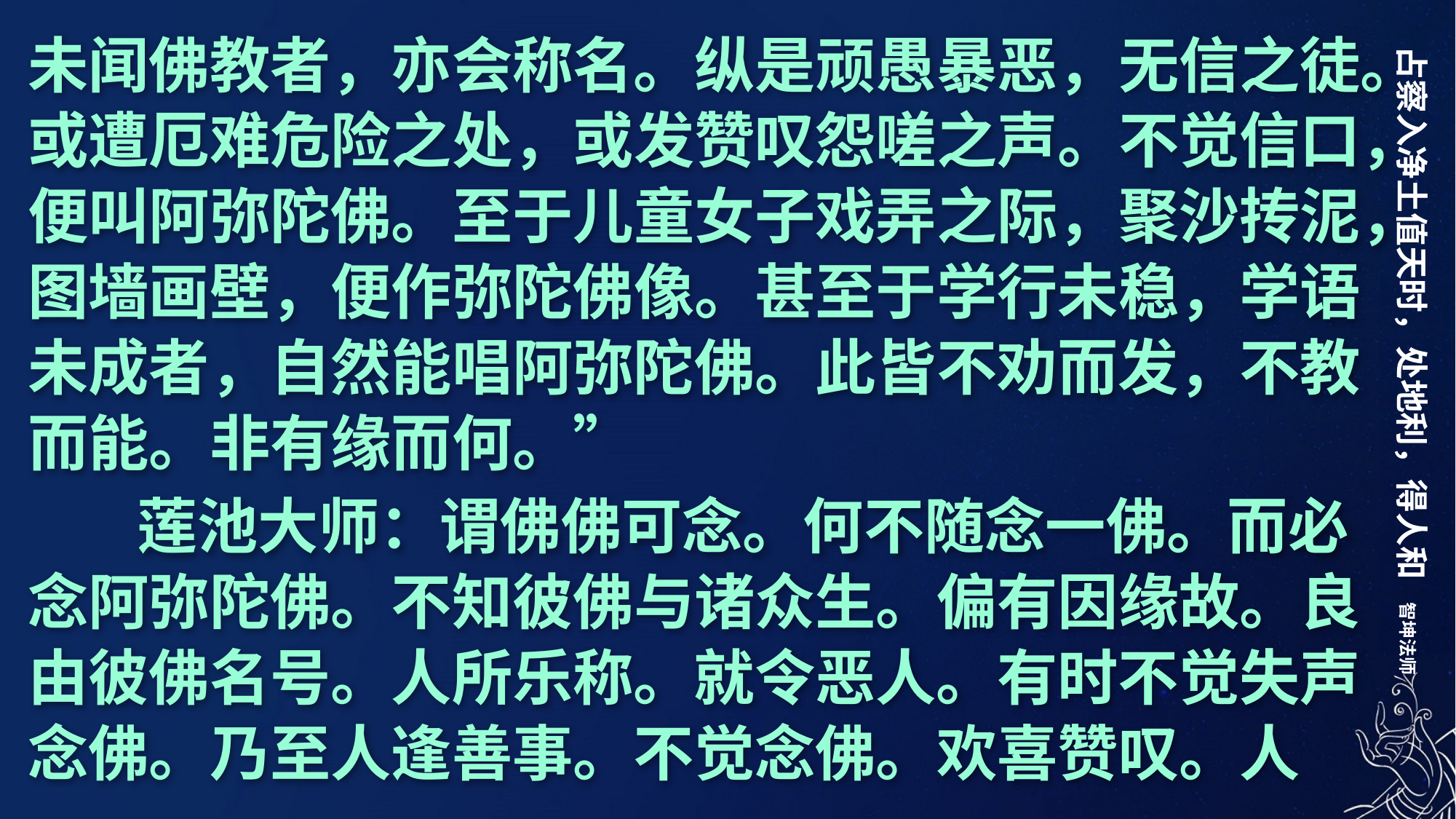

未闻佛教者，亦会称名。纵是顽愚暴恶，无信之徒。或遭厄难危险之处，或发赞叹怨嗟之声。不觉信口，便叫阿弥陀佛。至于儿童女子戏弄之际，聚沙抟泥，图墙画壁，便作弥陀佛像。甚至于学行未稳，学语未成者，自然能唱阿弥陀佛。此皆不劝而发，不教而能。非有缘而何。”
	莲池大师：谓佛佛可念。何不随念一佛。而必念阿弥陀佛。不知彼佛与诸众生。偏有因缘故。良由彼佛名号。人所乐称。就令恶人。有时不觉失声念佛。乃至人逢善事。不觉念佛。欢喜赞叹。人